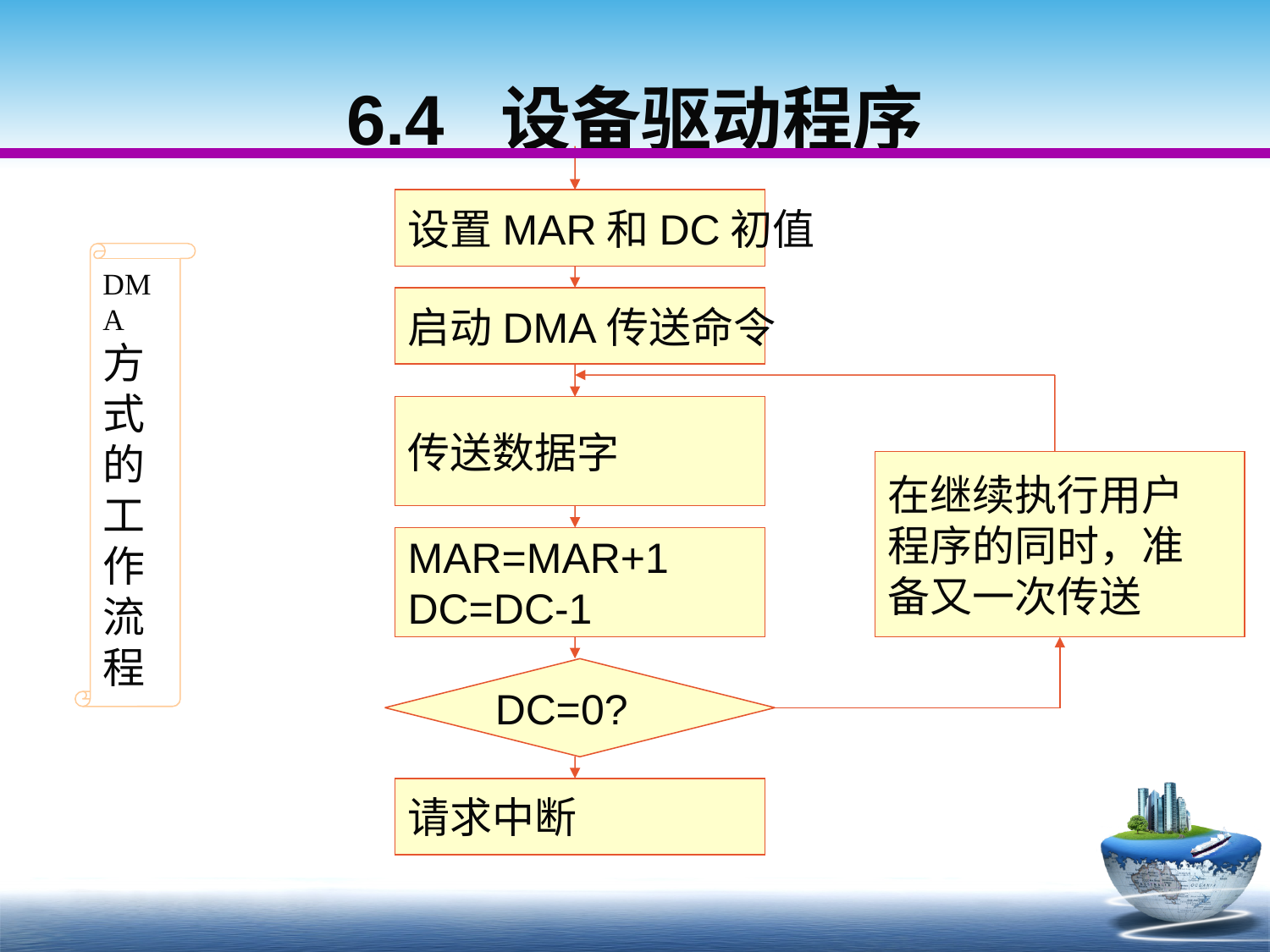

6.4  设备驱动程序

设置MAR和DC初值

启动DMA传送命令

传送数据字
在继续执行用户
程序的同时，准
备又一次传送

MAR=MAR+1
DC=DC-1

DC=0?

请求中断

DMA方式的工作流程